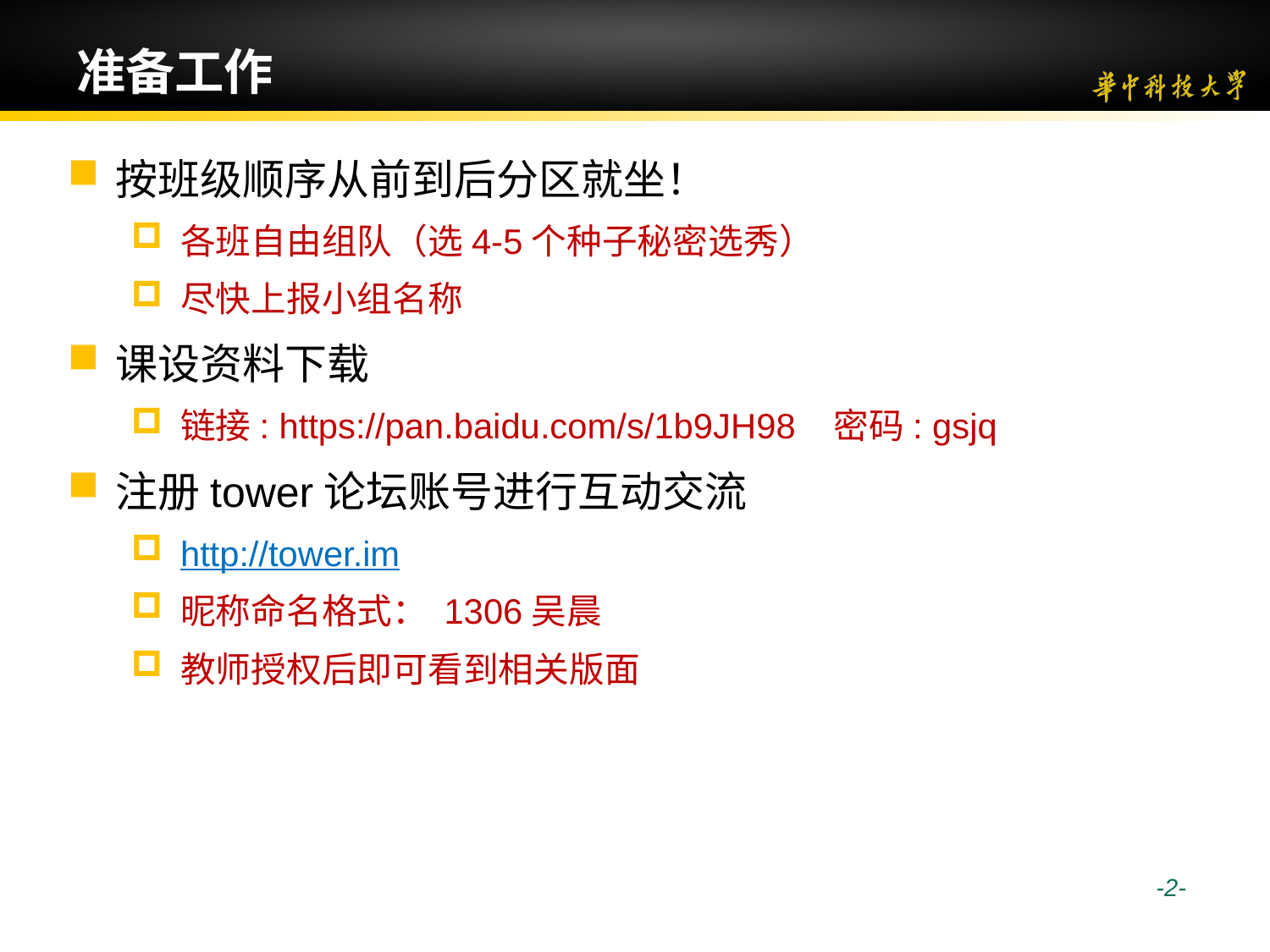

# 准备工作
按班级顺序从前到后分区就坐！
各班自由组队（选4-5个种子秘密选秀）
尽快上报小组名称
课设资料下载
链接: https://pan.baidu.com/s/1b9JH98   密码: gsjq
注册tower论坛账号进行互动交流
http://tower.im
昵称命名格式： 1306吴晨
教师授权后即可看到相关版面
 -2-